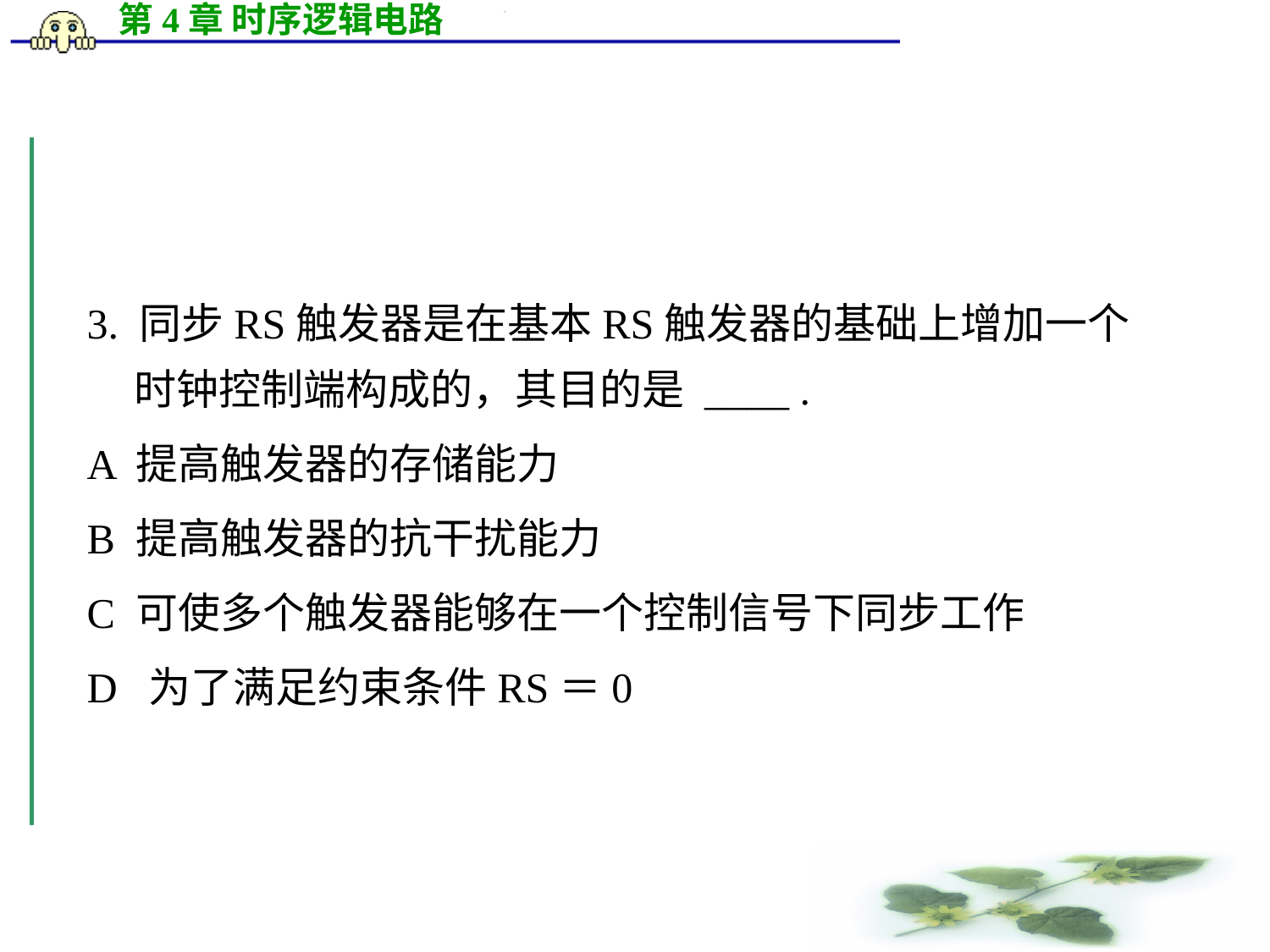

#
3. 同步RS触发器是在基本RS触发器的基础上增加一个时钟控制端构成的，其目的是 ____ .
A 提高触发器的存储能力
B 提高触发器的抗干扰能力
C 可使多个触发器能够在一个控制信号下同步工作
D  为了满足约束条件RS＝0